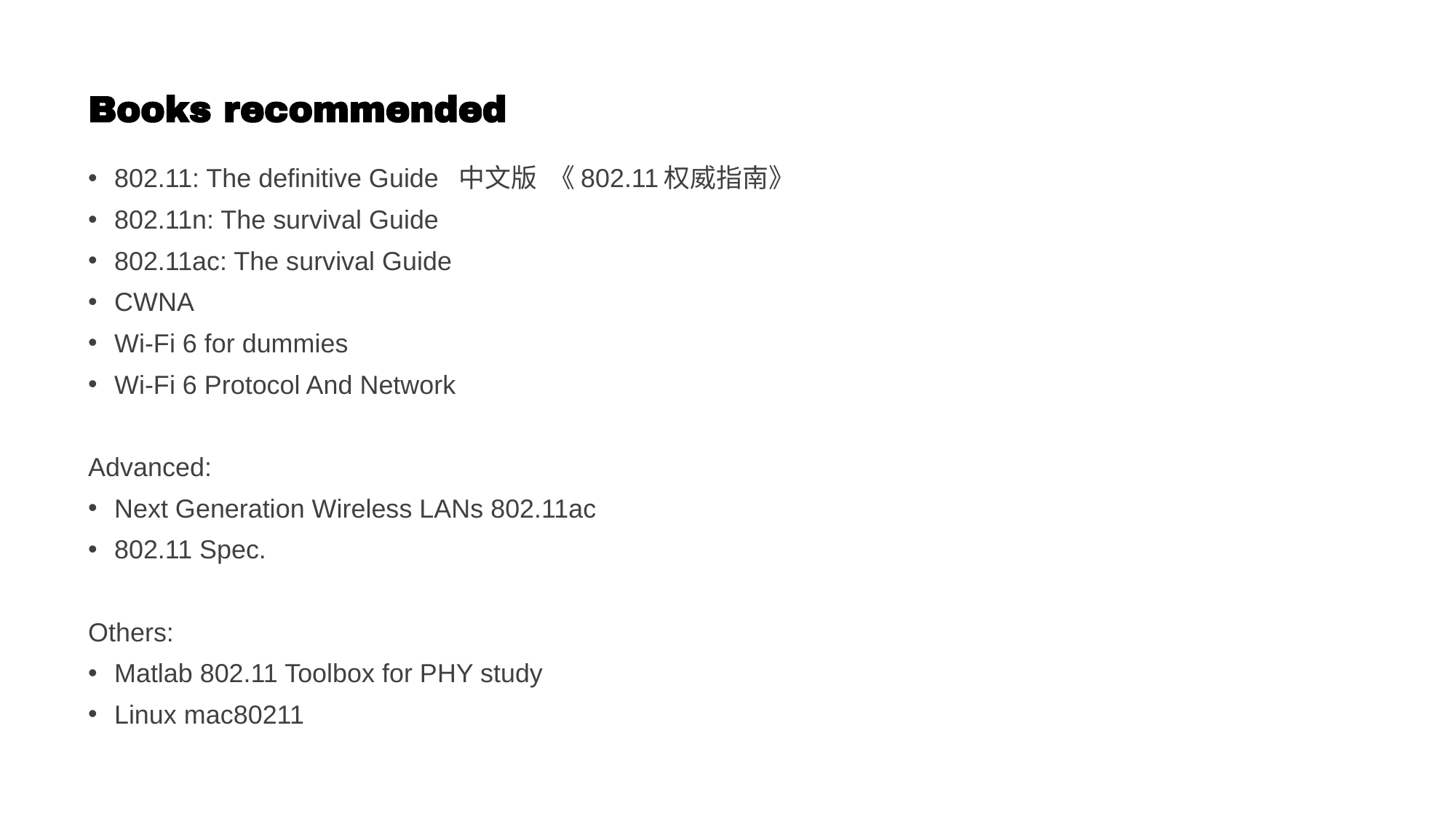

# Books recommended
802.11: The definitive Guide  中文版  《802.11权威指南》
802.11n: The survival Guide
802.11ac: The survival Guide
CWNA
Wi-Fi 6 for dummies
Wi-Fi 6 Protocol And Network

Advanced:
Next Generation Wireless LANs 802.11ac
802.11 Spec.

Others:
Matlab 802.11 Toolbox for PHY study
Linux mac80211